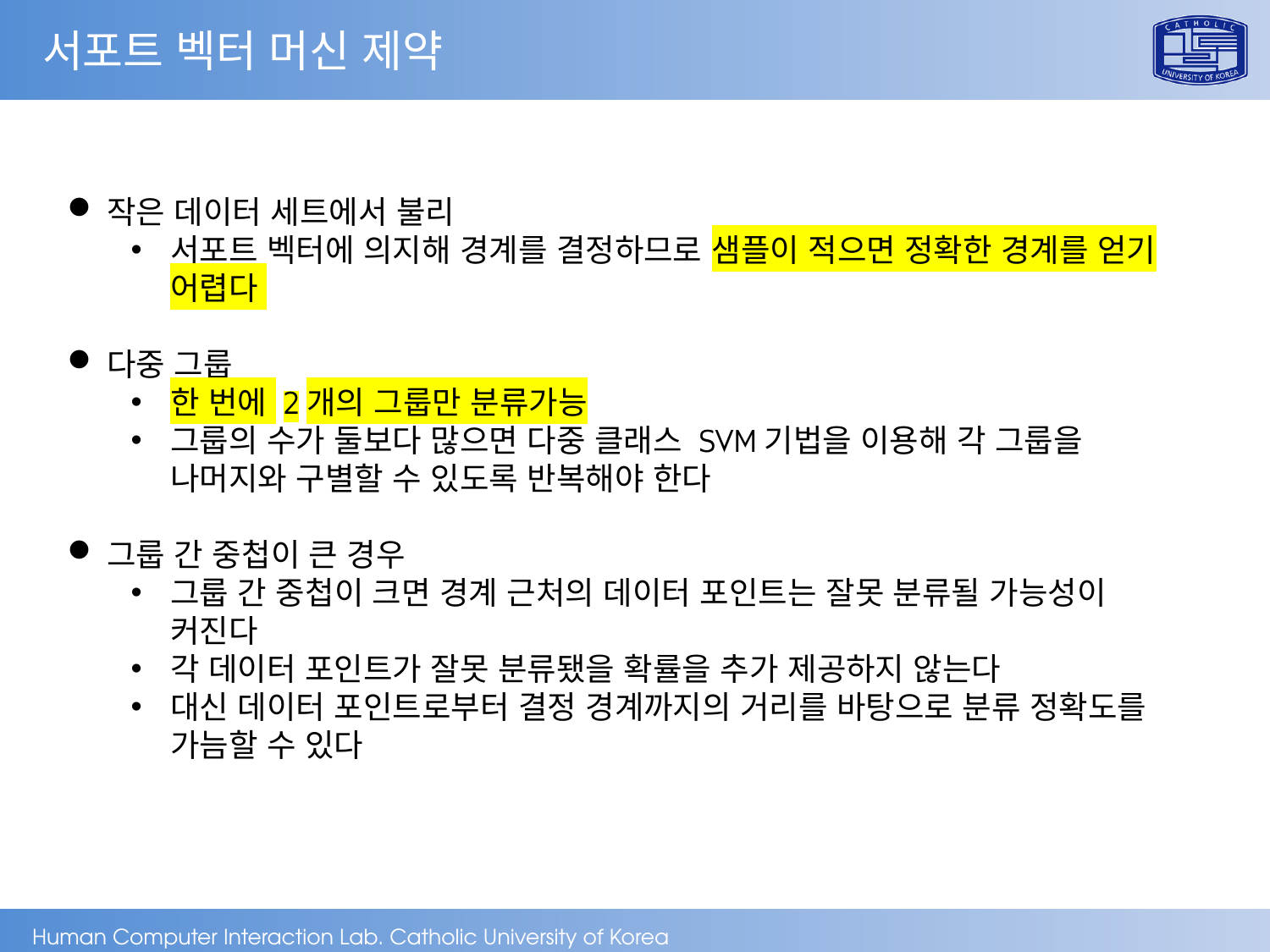

서포트 벡터 머신 제약
작은 데이터 세트에서 불리
서포트 벡터에 의지해 경계를 결정하므로 샘플이 적으면 정확한 경계를 얻기 어렵다

다중 그룹
한 번에 2개의 그룹만 분류가능
그룹의 수가 둘보다 많으면 다중 클래스 SVM기법을 이용해 각 그룹을      나머지와 구별할 수 있도록 반복해야 한다

그룹 간 중첩이 큰 경우
그룹 간 중첩이 크면 경계 근처의 데이터 포인트는 잘못 분류될 가능성이 커진다
각 데이터 포인트가 잘못 분류됐을 확률을 추가 제공하지 않는다
대신 데이터 포인트로부터 결정 경계까지의 거리를 바탕으로 분류 정확도를 가늠할 수 있다